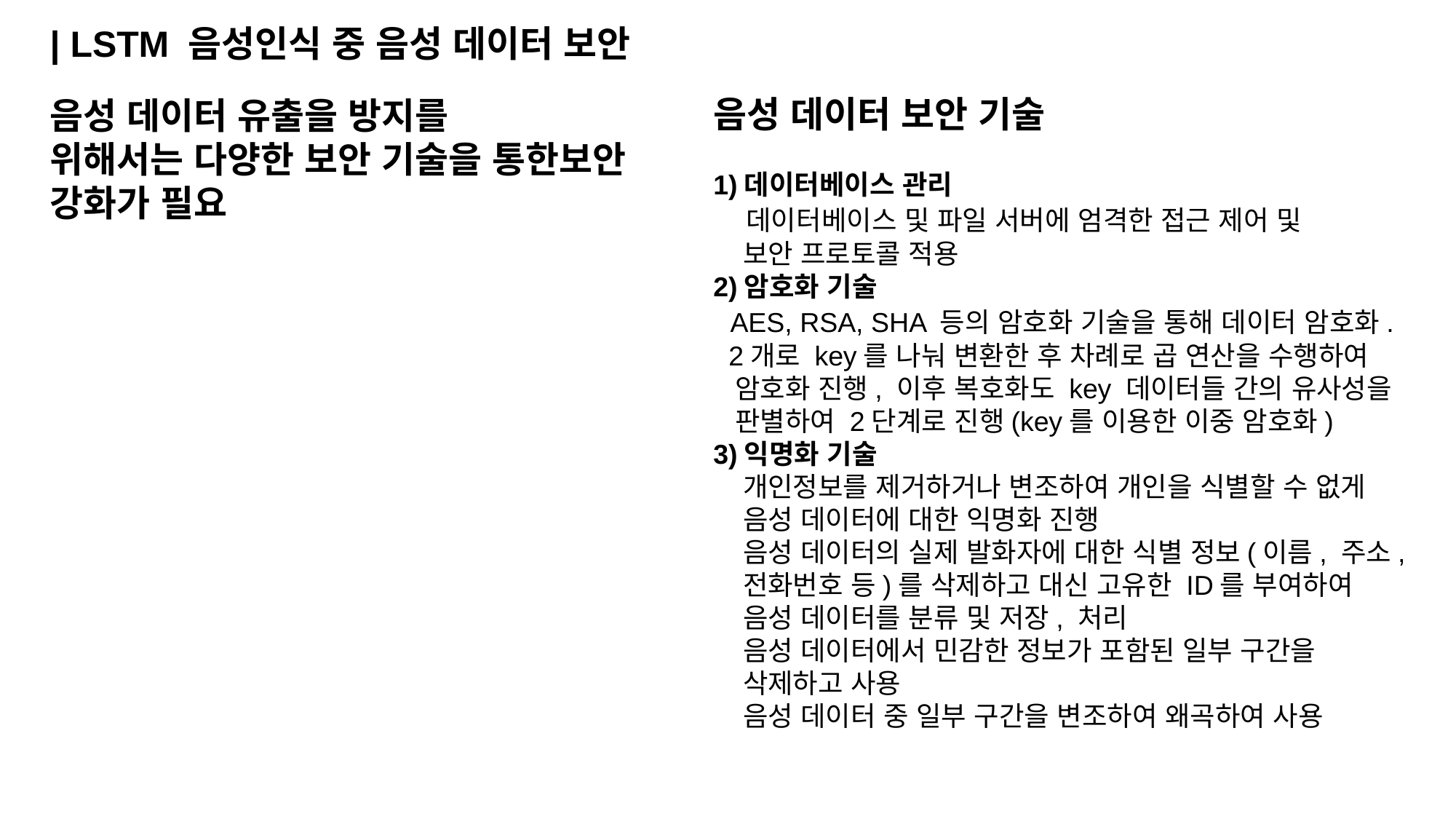

| LSTM 음성인식 중 음성 데이터 보안
음성 데이터 보안 기술

1)데이터베이스 관리
   데이터베이스 및 파일 서버에 엄격한 접근 제어 및
   보안 프로토콜 적용
2)암호화 기술
  AES, RSA, SHA 등의 암호화 기술을 통해 데이터 암호화.
  2개로 key를 나눠 변환한 후 차례로 곱 연산을 수행하여
  암호화 진행, 이후 복호화도 key 데이터들 간의 유사성을
  판별하여 2단계로 진행(key를 이용한 이중 암호화)
3)익명화 기술
   개인정보를 제거하거나 변조하여 개인을 식별할 수 없게
   음성 데이터에 대한 익명화 진행
   음성 데이터의 실제 발화자에 대한 식별 정보(이름, 주소,
   전화번호 등)를 삭제하고 대신 고유한 ID를 부여하여
   음성 데이터를 분류 및 저장, 처리
   음성 데이터에서 민감한 정보가 포함된 일부 구간을
   삭제하고 사용
   음성 데이터 중 일부 구간을 변조하여 왜곡하여 사용
음성 데이터 유출을 방지를
위해서는 다양한 보안 기술을 통한보안 강화가 필요